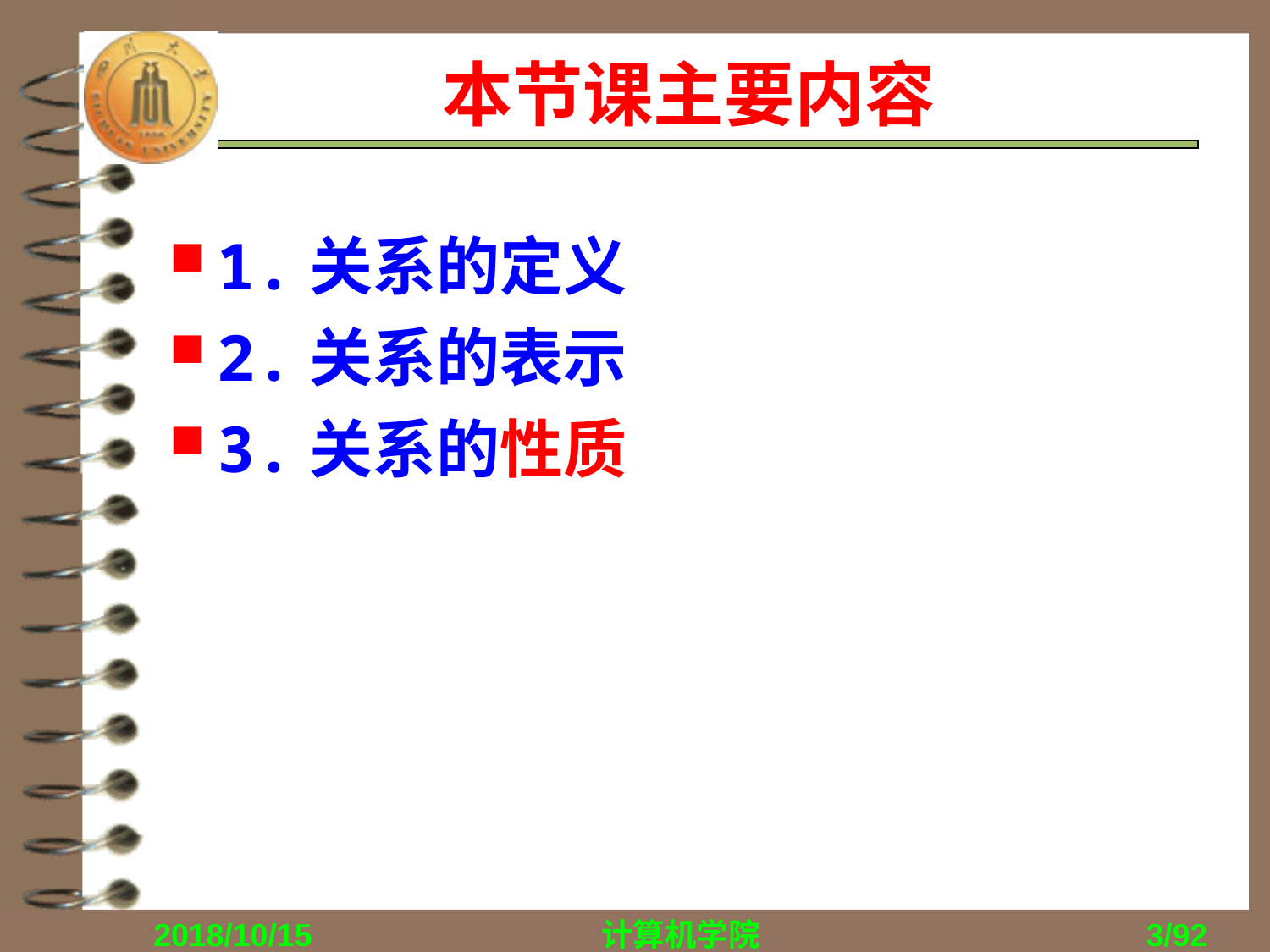

# 本节课主要内容
1.关系的定义
2.关系的表示
3.关系的性质
2018/10/15
计算机学院
3/92